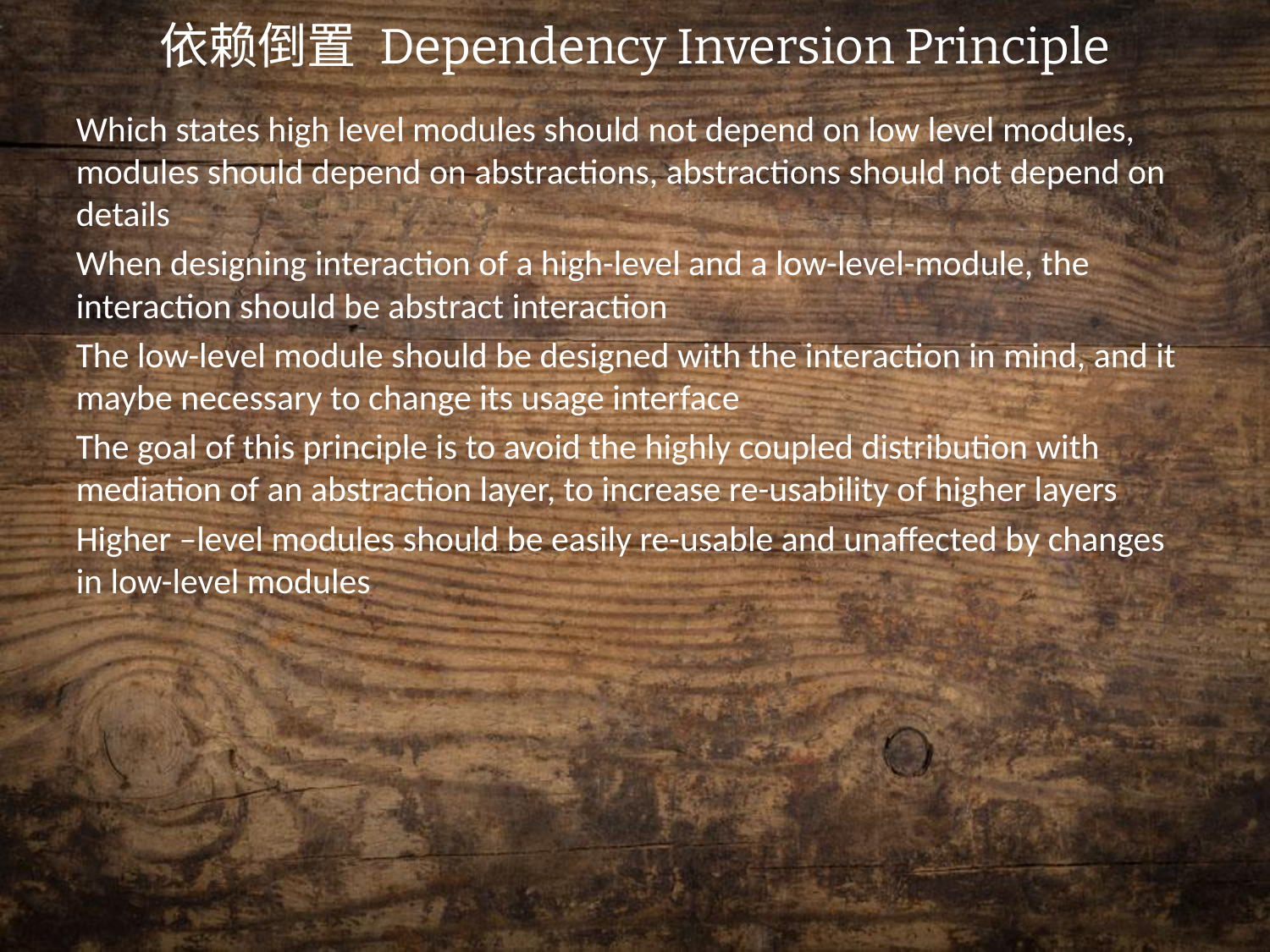

依赖倒置 Dependency Inversion Principle
Which states high level modules should not depend on low level modules, modules should depend on abstractions, abstractions should not depend on details
When designing interaction of a high-level and a low-level-module, the interaction should be abstract interaction
The low-level module should be designed with the interaction in mind, and it maybe necessary to change its usage interface
The goal of this principle is to avoid the highly coupled distribution with mediation of an abstraction layer, to increase re-usability of higher layers
Higher –level modules should be easily re-usable and unaffected by changes in low-level modules